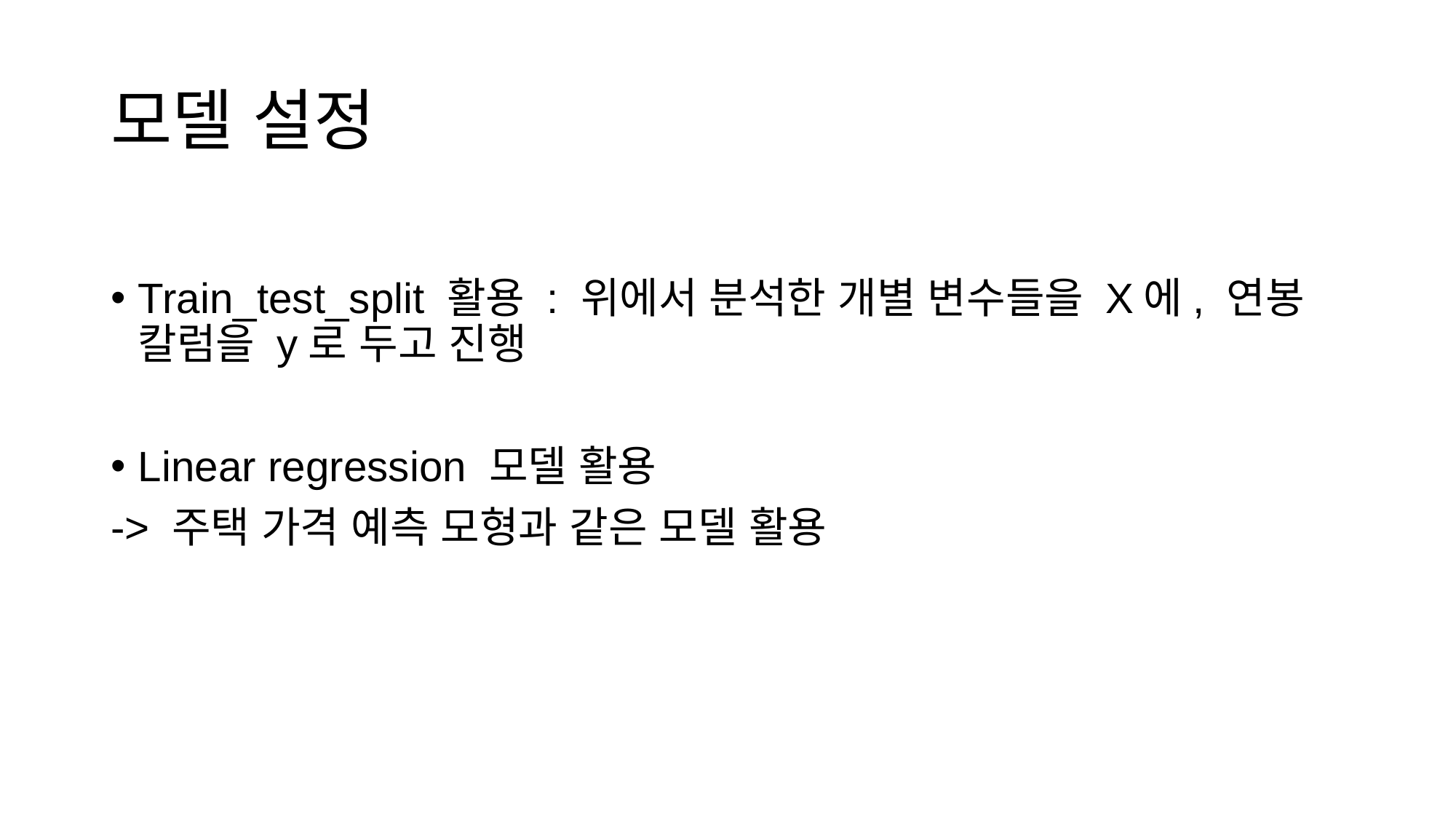

# 모델 설정
Train_test_split 활용 : 위에서 분석한 개별 변수들을 X에, 연봉 칼럼을 y로 두고 진행

Linear regression 모델 활용
-> 주택 가격 예측 모형과 같은 모델 활용